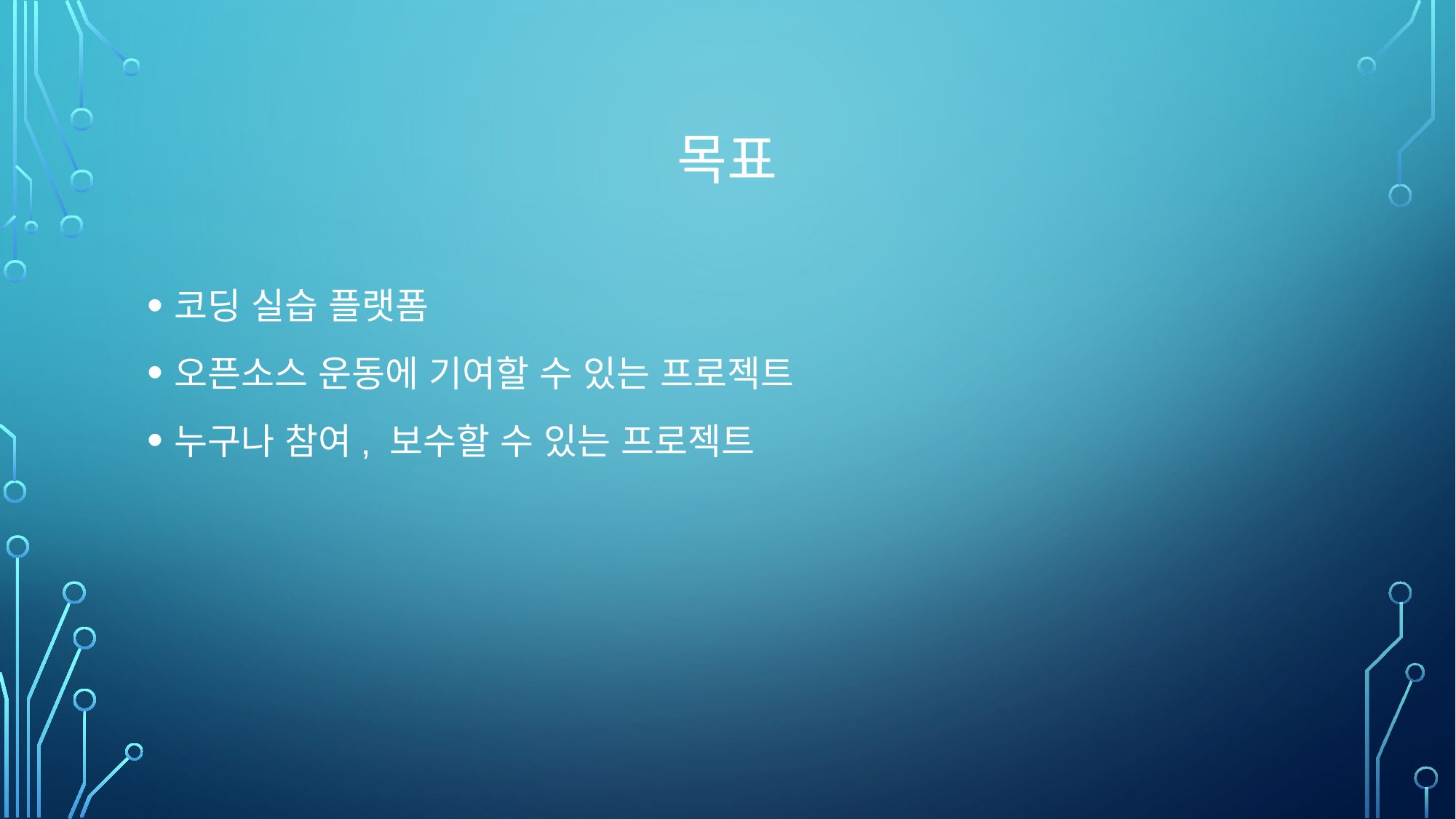

# 목표
코딩 실습 플랫폼
오픈소스 운동에 기여할 수 있는 프로젝트
누구나 참여, 보수할 수 있는 프로젝트